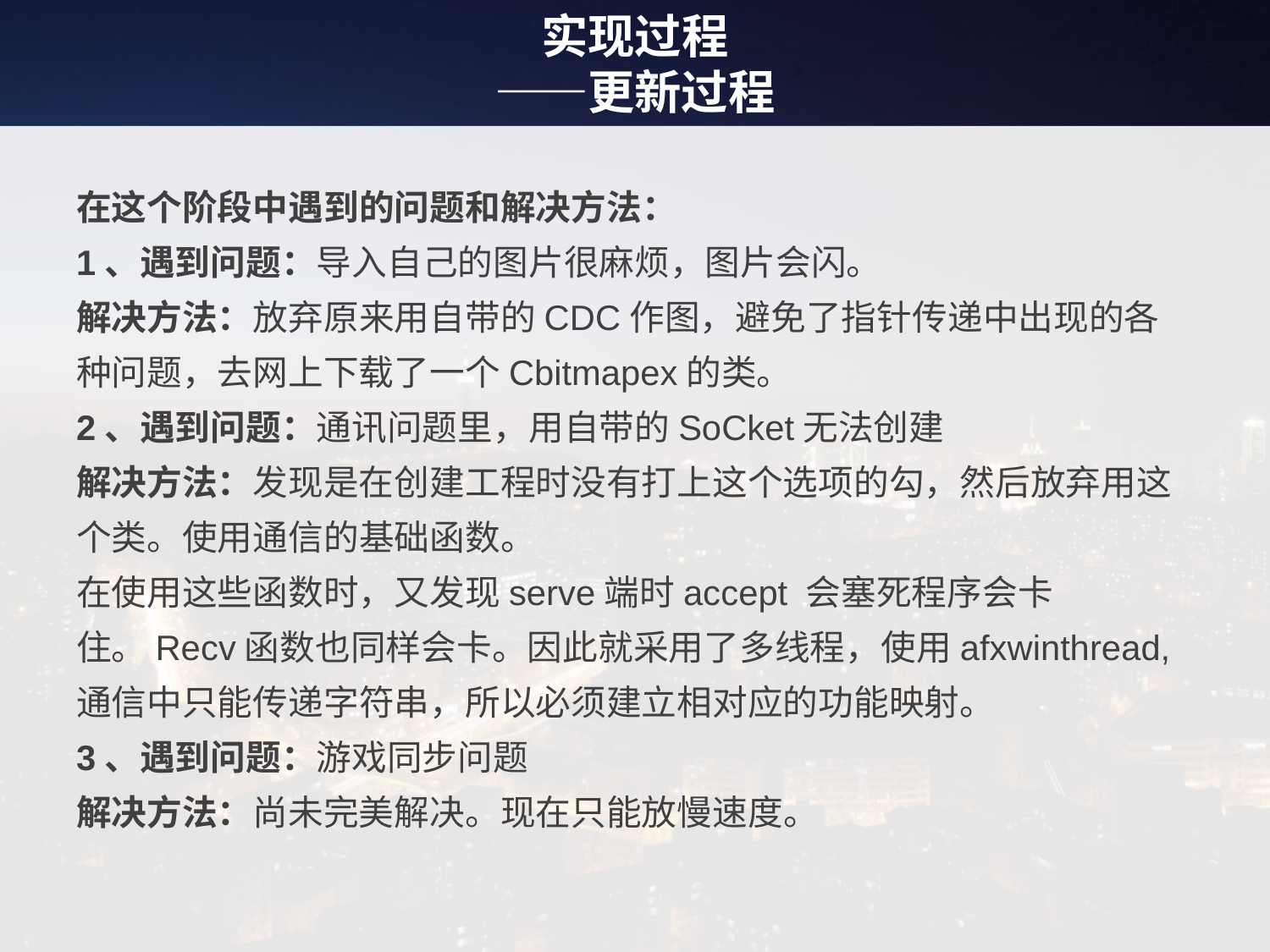

# 实现过程 ——更新过程
在这个阶段中遇到的问题和解决方法：
1、遇到问题：导入自己的图片很麻烦，图片会闪。
解决方法：放弃原来用自带的CDC作图，避免了指针传递中出现的各种问题，去网上下载了一个Cbitmapex的类。
2、遇到问题：通讯问题里，用自带的SoCket无法创建
解决方法：发现是在创建工程时没有打上这个选项的勾，然后放弃用这个类。使用通信的基础函数。
在使用这些函数时，又发现serve端时accept 会塞死程序会卡住。Recv函数也同样会卡。因此就采用了多线程，使用afxwinthread,
通信中只能传递字符串，所以必须建立相对应的功能映射。
3、遇到问题：游戏同步问题
解决方法：尚未完美解决。现在只能放慢速度。